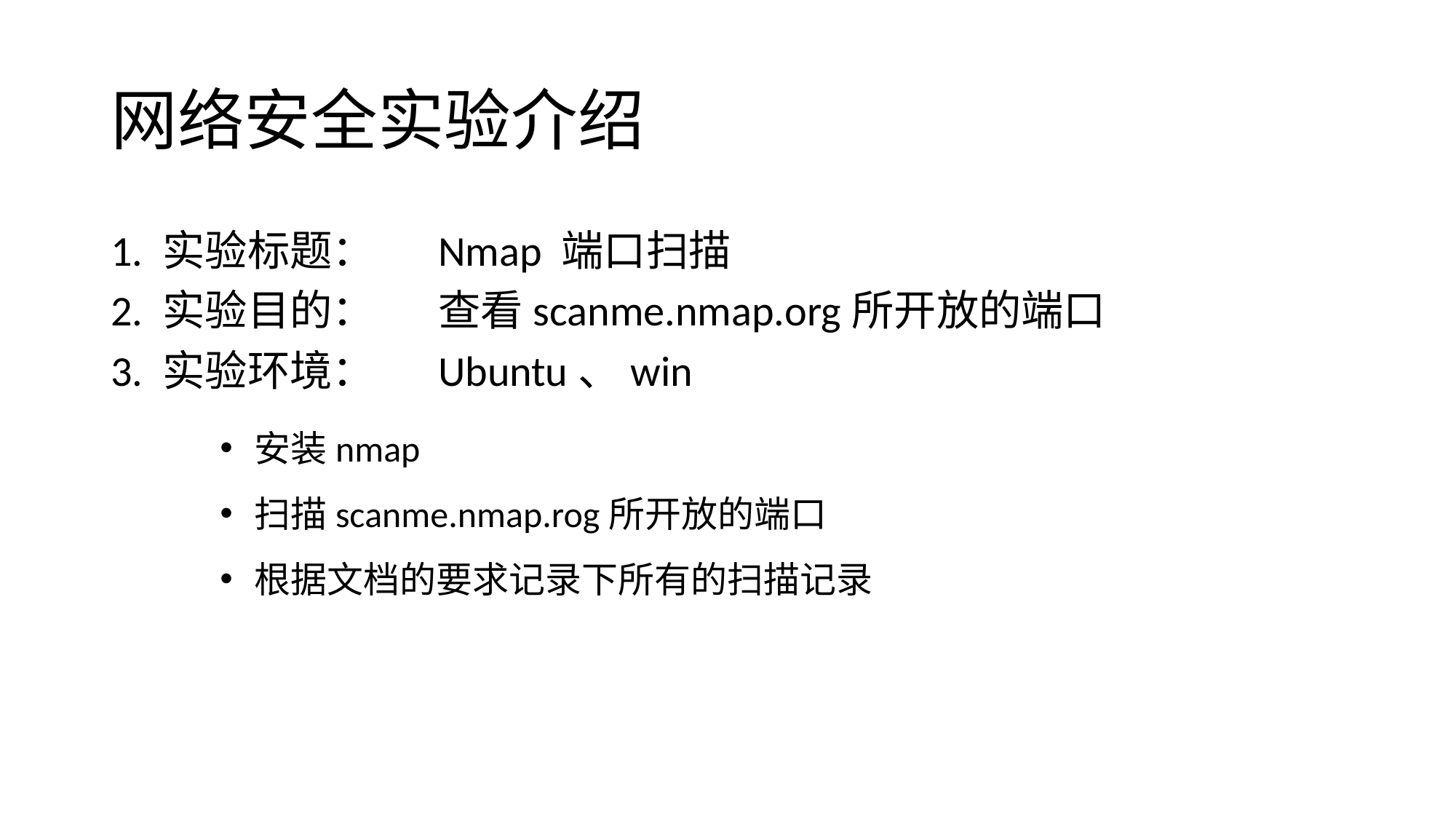

# 网络安全实验介绍

1. 实验标题：	Nmap 端口扫描
2. 实验目的：	查看scanme.nmap.org所开放的端口
3. 实验环境：	Ubuntu、win
安装nmap
扫描scanme.nmap.rog所开放的端口
根据文档的要求记录下所有的扫描记录